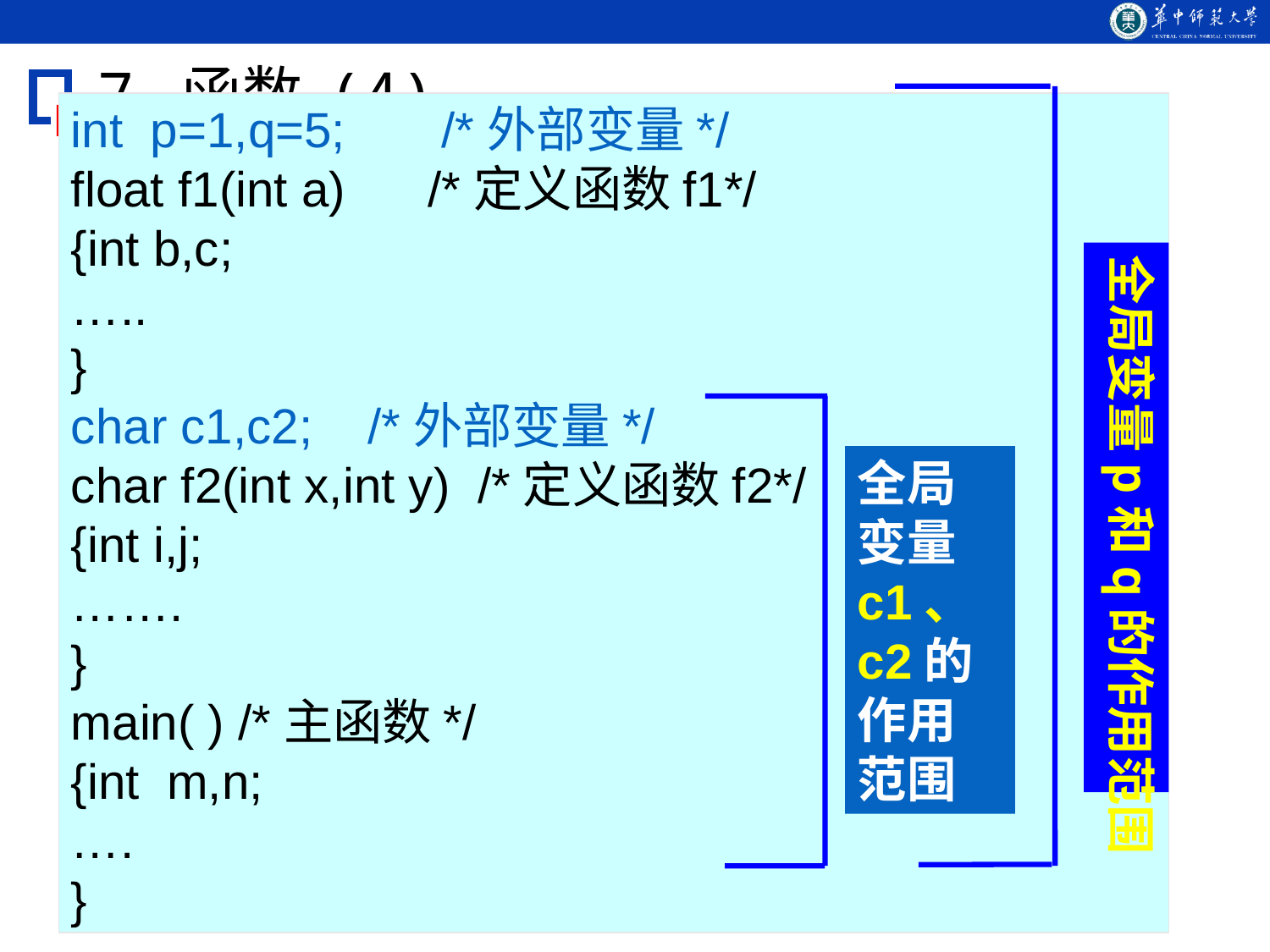

# 7 函数 (4)

全局变量p和q的作用范围

int  p=1,q=5;       /*外部变量*/
float f1(int a)      /*定义函数f1*/
{int b,c;
…..
}
char c1,c2;    /*外部变量*/
char f2(int x,int y)  /*定义函数f2*/
{int i,j;
…….
}
main( ) /*主函数*/
{int  m,n;
….
}
7.2 局部变量和全局变量

全局变量c1、
c2的作用范围